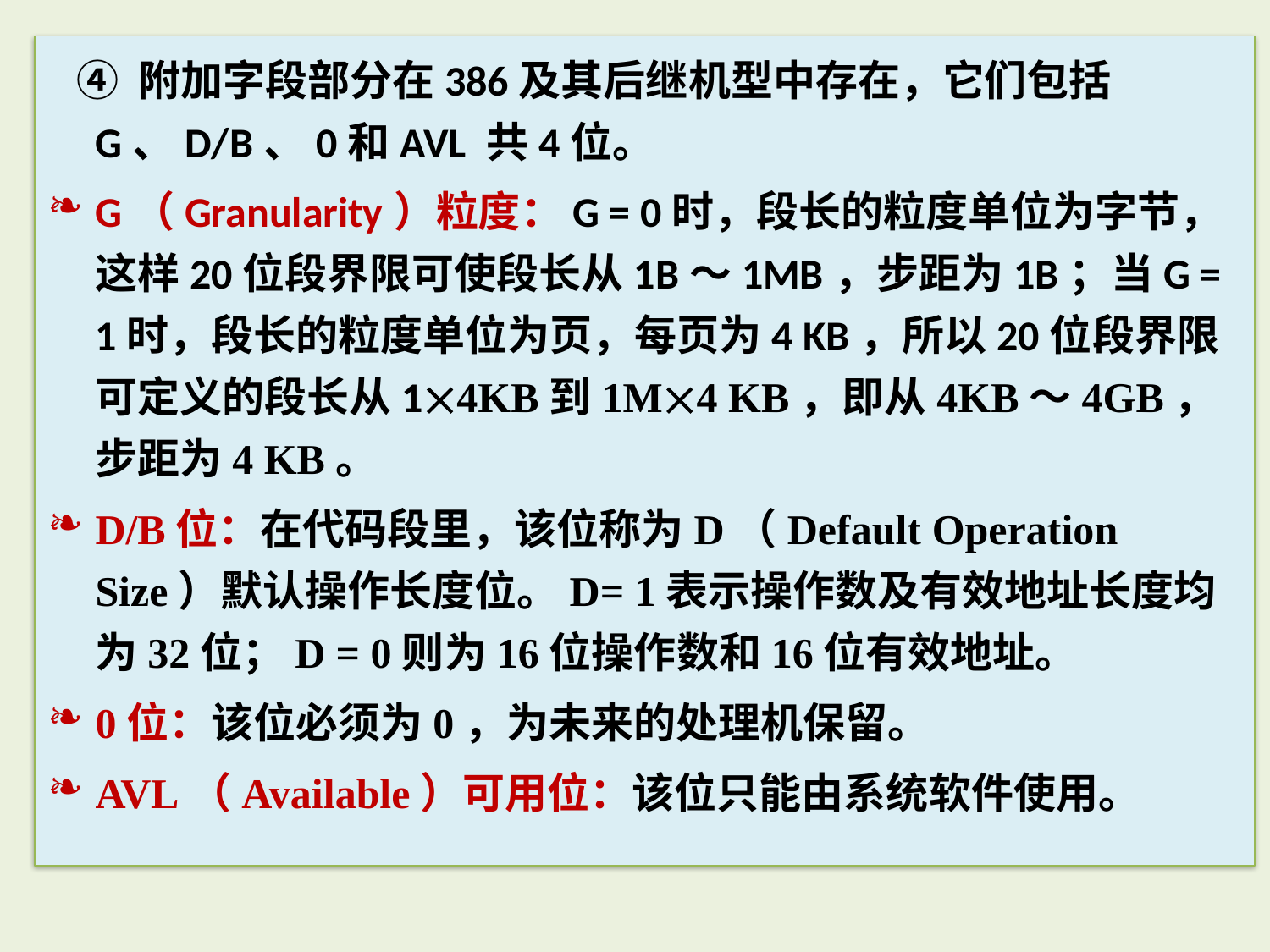

④ 附加字段部分在386及其后继机型中存在，它们包括G、D/B、0和AVL 共4位。
G（Granularity）粒度：G = 0时，段长的粒度单位为字节，这样20位段界限可使段长从1B～1MB，步距为1B；当G = 1时，段长的粒度单位为页，每页为4 KB，所以20位段界限可定义的段长从1×4KB到1M×4 KB，即从4KB～4GB，步距为4 KB。
D/B位：在代码段里，该位称为D（Default Operation Size）默认操作长度位。D= 1表示操作数及有效地址长度均为32位；D = 0则为16位操作数和16位有效地址。
0位：该位必须为0，为未来的处理机保留。
AVL（Available）可用位：该位只能由系统软件使用。
54